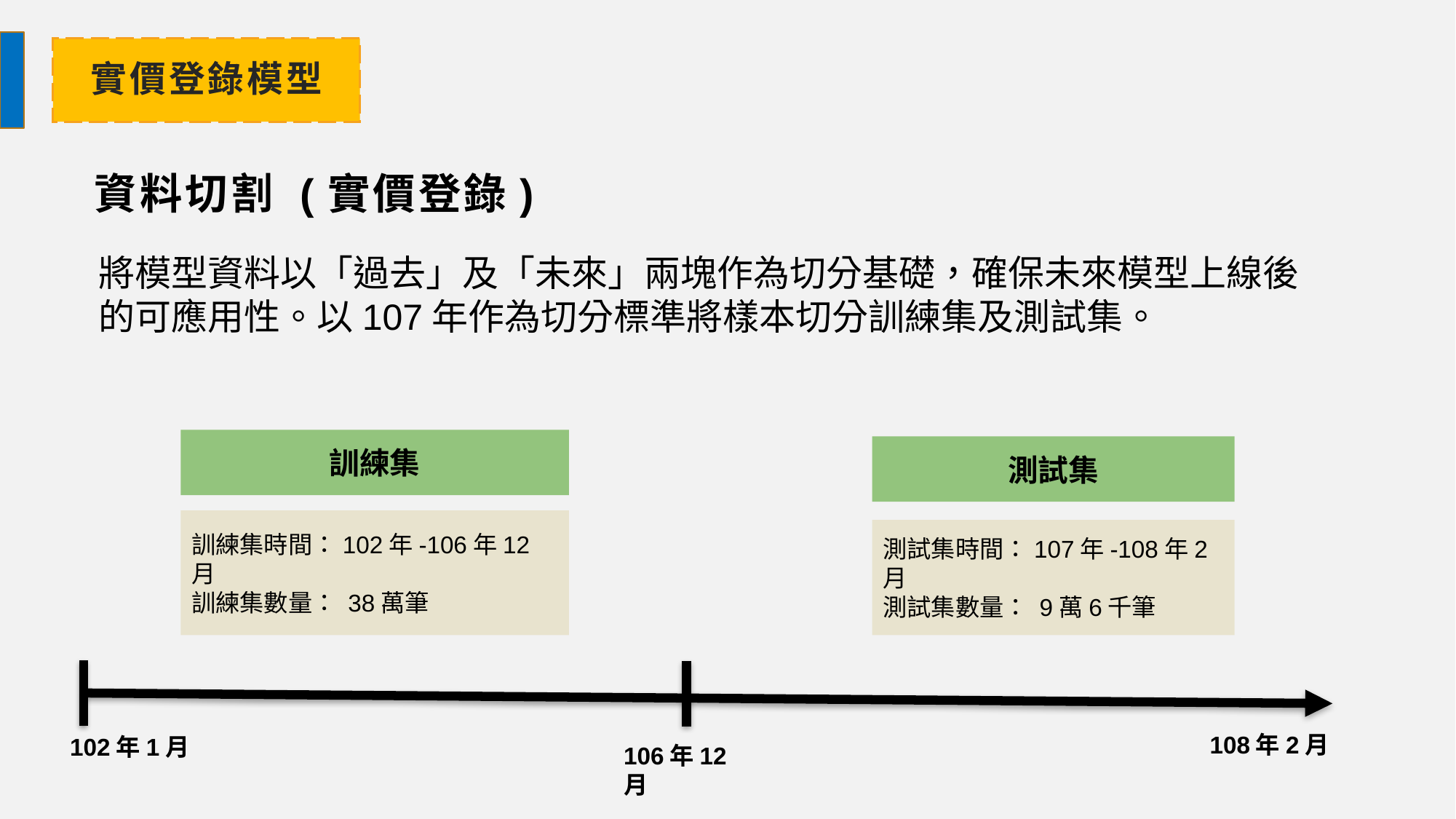

# 實價登錄模型
資料切割 (實價登錄)
將模型資料以「過去」及「未來」兩塊作為切分基礎，確保未來模型上線後的可應用性。以107年作為切分標準將樣本切分訓練集及測試集。
訓練集
測試集
訓練集時間：102年-106年12月
訓練集數量： 38萬筆

測試集時間：107年-108年2月
測試集數量： 9萬6千筆
108年2月

102年1月

106年12月